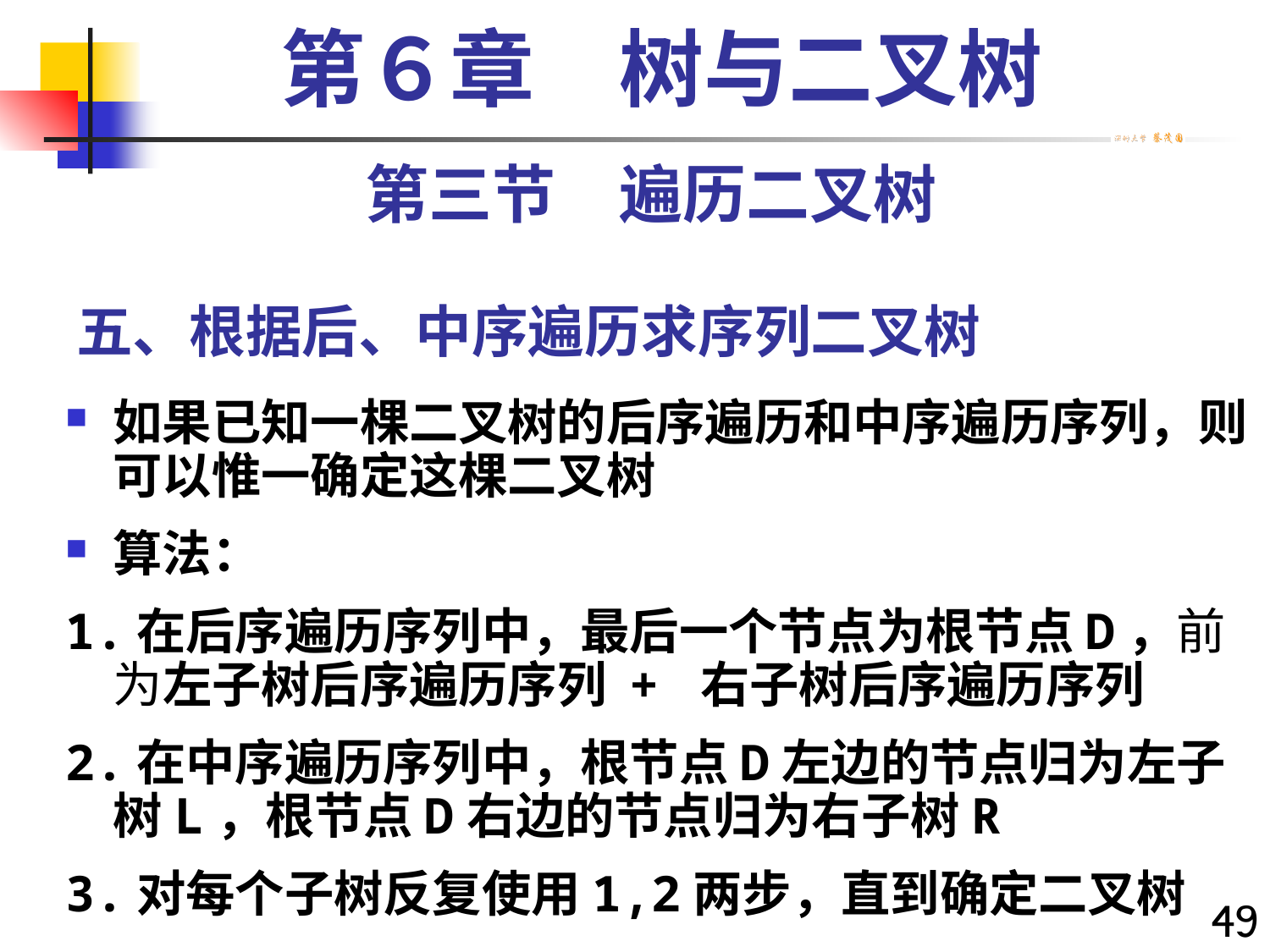

第６章　树与二叉树
第三节　遍历二叉树
# 五、根据后、中序遍历求序列二叉树
如果已知一棵二叉树的后序遍历和中序遍历序列，则可以惟一确定这棵二叉树
算法：
1.在后序遍历序列中，最后一个节点为根节点D，前为左子树后序遍历序列 + 右子树后序遍历序列
2.在中序遍历序列中，根节点D左边的节点归为左子树L，根节点D右边的节点归为右子树R
3.对每个子树反复使用1,2两步，直到确定二叉树
49